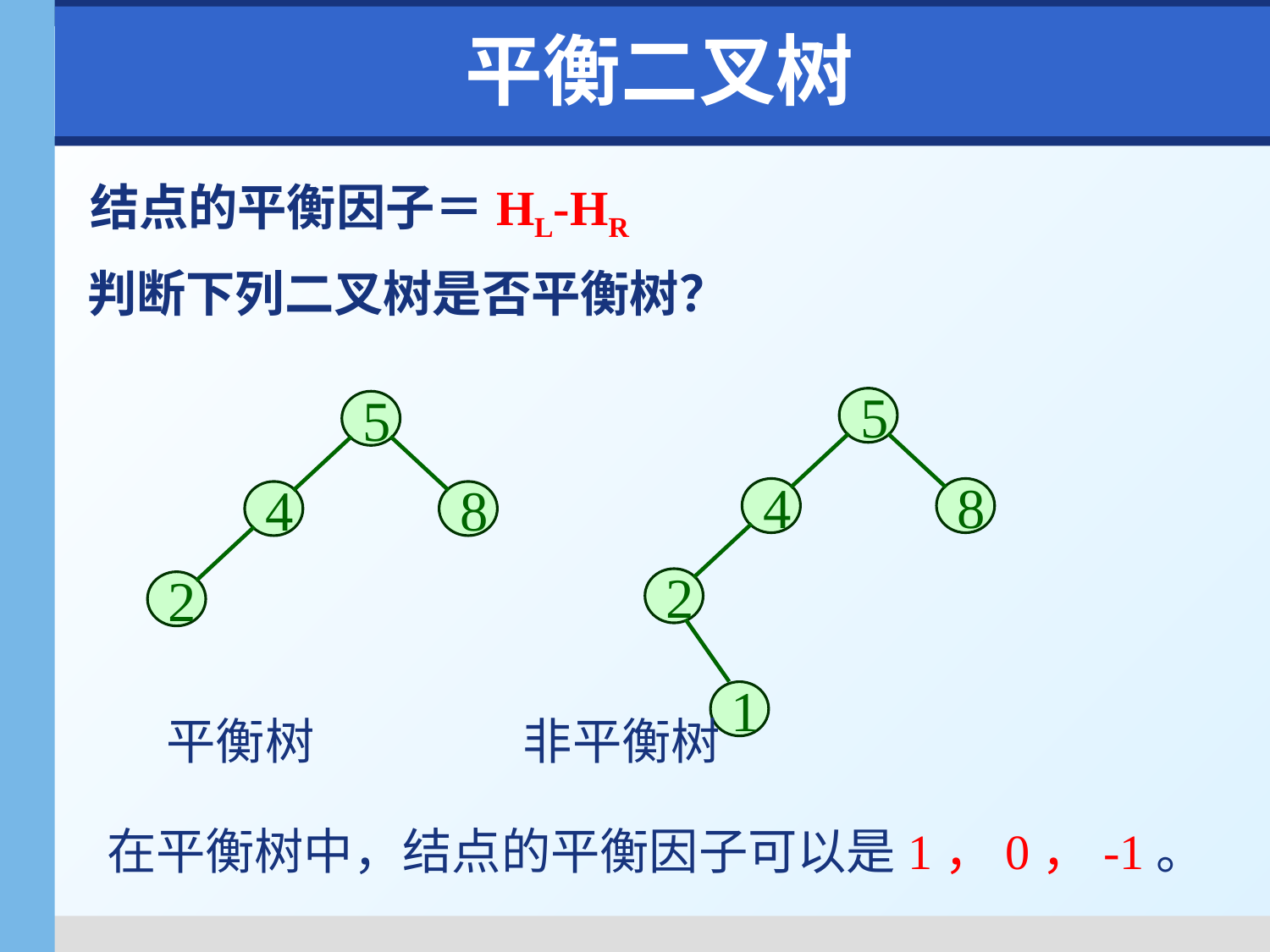

平衡二叉树
结点的平衡因子＝HL-HR
判断下列二叉树是否平衡树？
5
5

4
8

2

4
8

2

1
平衡树                   非平衡树
在平衡树中，结点的平衡因子可以是1，0，-1。